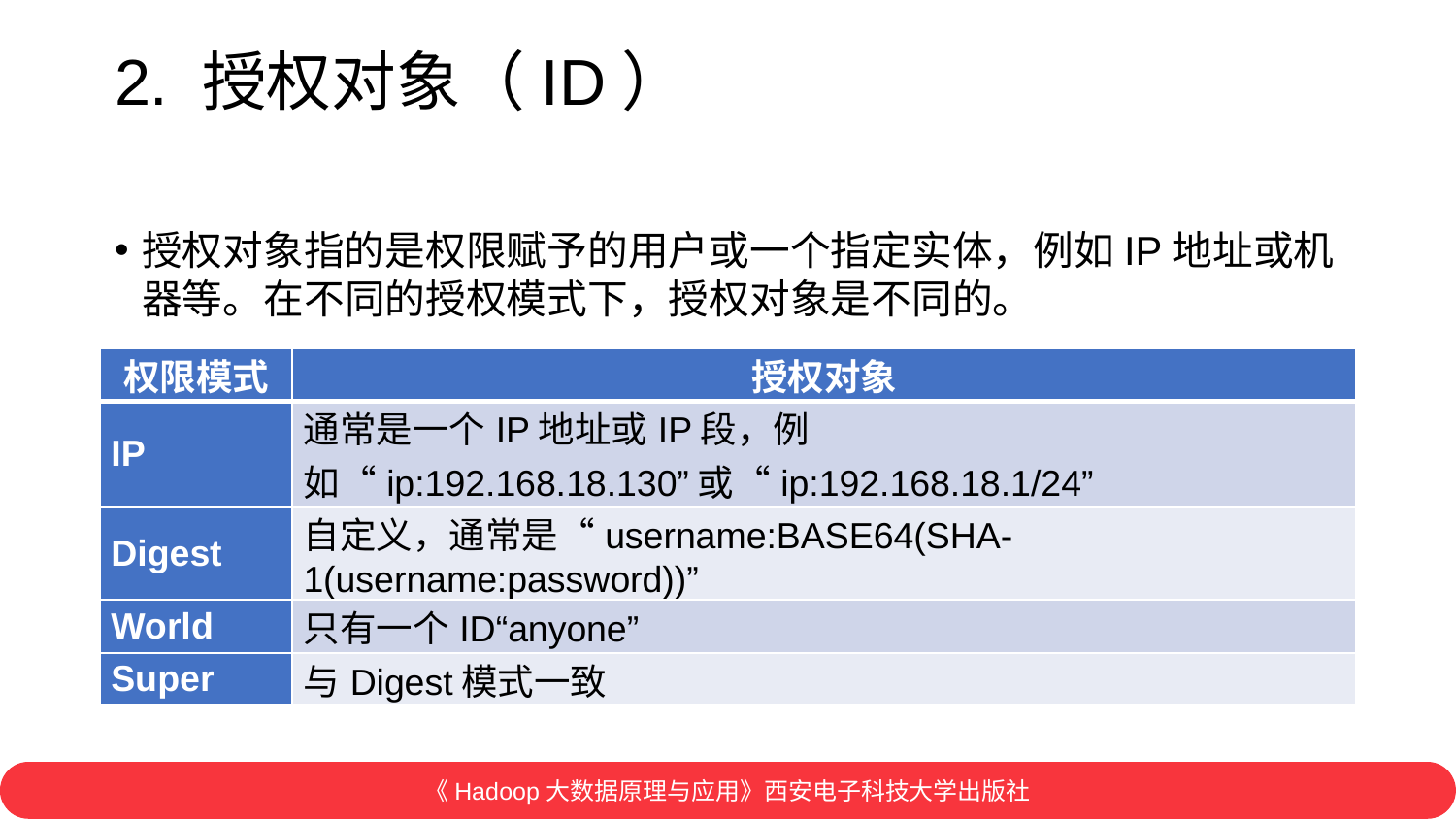

# 2. 授权对象（ID）
授权对象指的是权限赋予的用户或一个指定实体，例如IP地址或机器等。在不同的授权模式下，授权对象是不同的。
| 权限模式 | 授权对象 |
| --- | --- |
| IP | 通常是一个IP地址或IP段，例如“ip:192.168.18.130”或“ip:192.168.18.1/24” |
| Digest | 自定义，通常是“username:BASE64(SHA-1(username:password))” |
| World | 只有一个ID“anyone” |
| Super | 与Digest模式一致 |